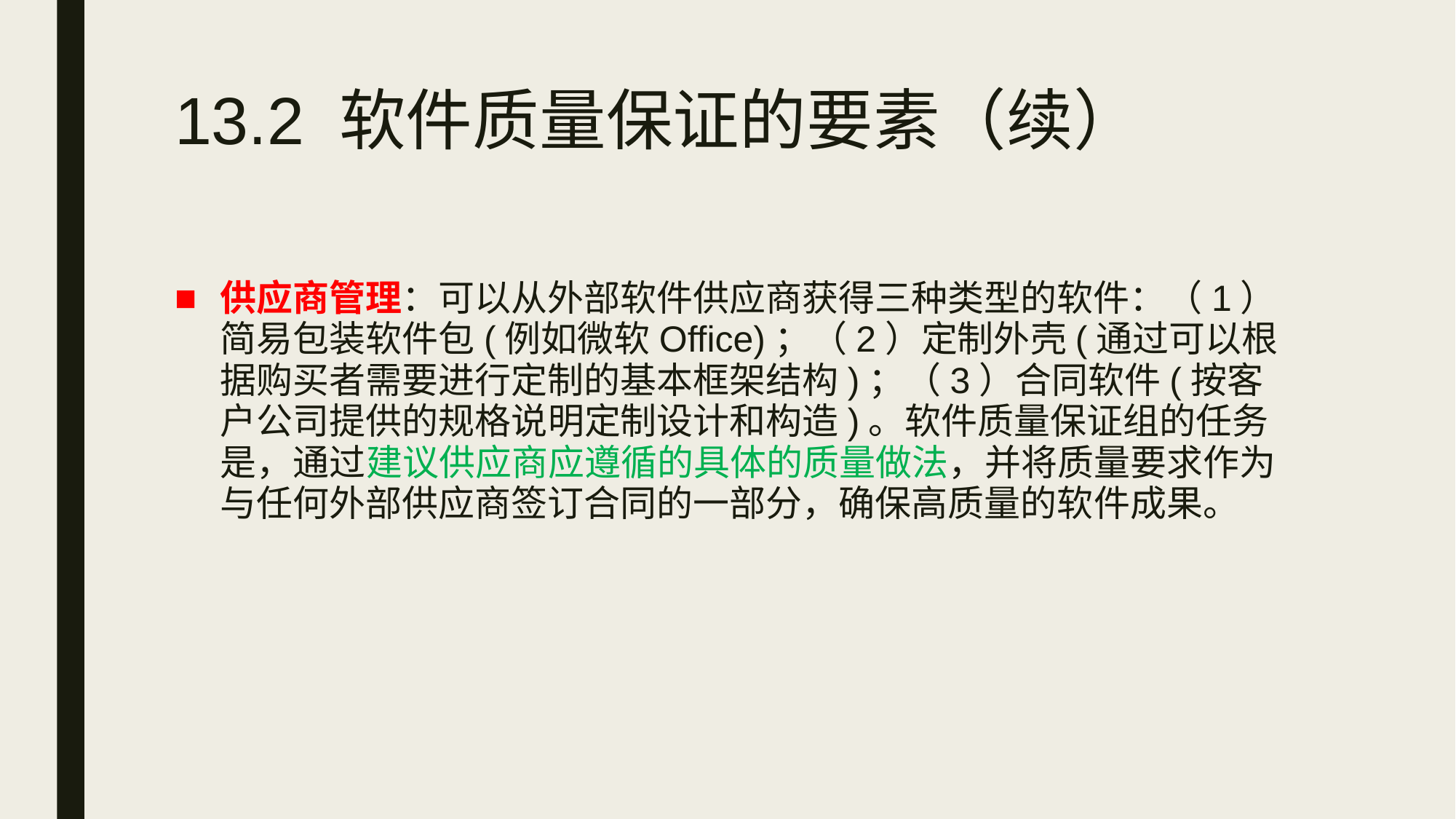

# 13.2 软件质量保证的要素（续）
供应商管理：可以从外部软件供应商获得三种类型的软件：（1）简易包装软件包(例如微软Office)；（2）定制外壳(通过可以根据购买者需要进行定制的基本框架结构)；（3）合同软件(按客户公司提供的规格说明定制设计和构造)。软件质量保证组的任务是，通过建议供应商应遵循的具体的质量做法，并将质量要求作为与任何外部供应商签订合同的一部分，确保高质量的软件成果。